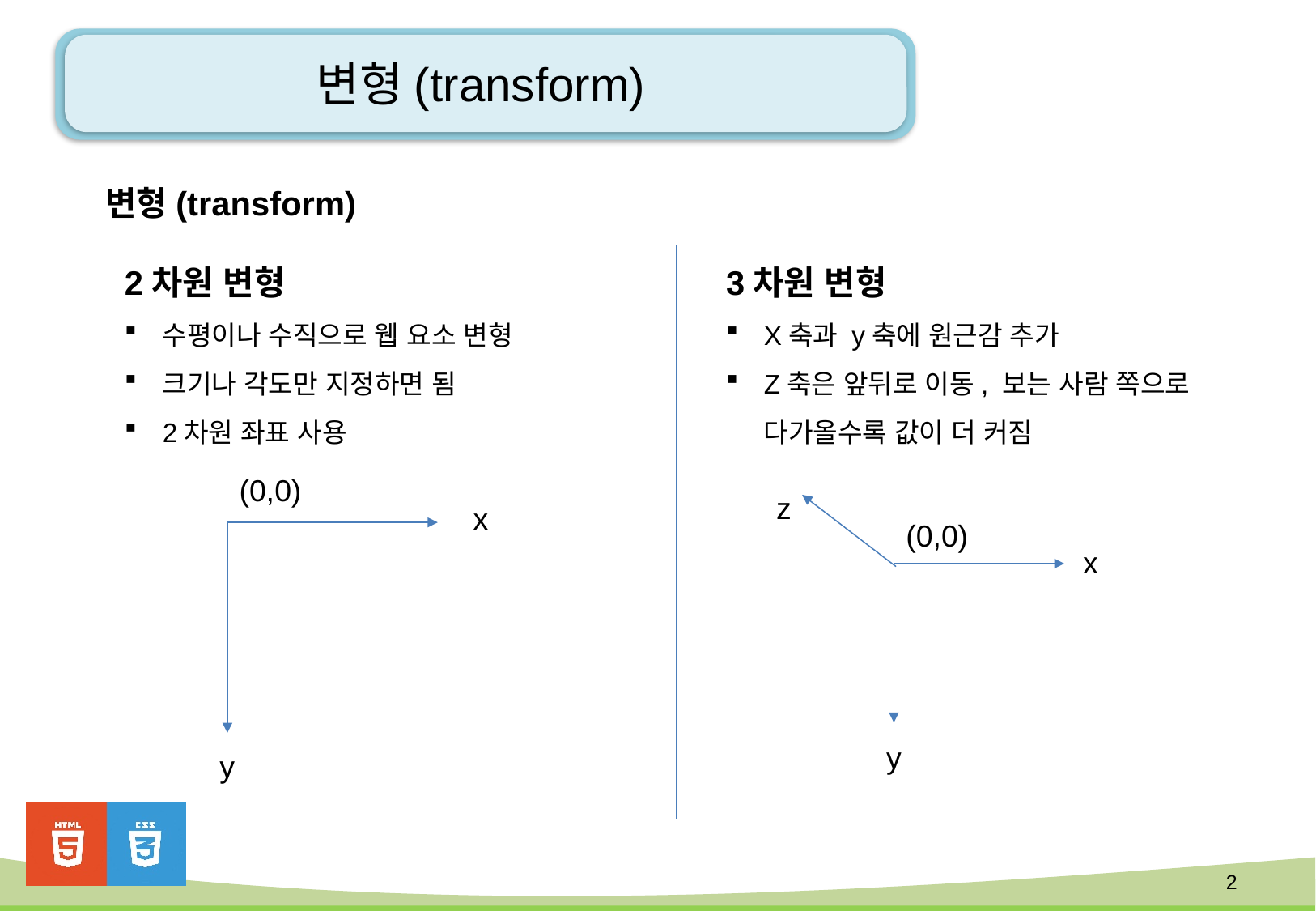

# 변형(transform)
변형(transform)
2차원 변형
수평이나 수직으로 웹 요소 변형
크기나 각도만 지정하면 됨
2차원 좌표 사용
3차원 변형
X축과 y축에 원근감 추가
Z축은 앞뒤로 이동, 보는 사람 쪽으로 다가올수록 값이 더 커짐
(0,0)
x
y
z
(0,0)
x
y
2